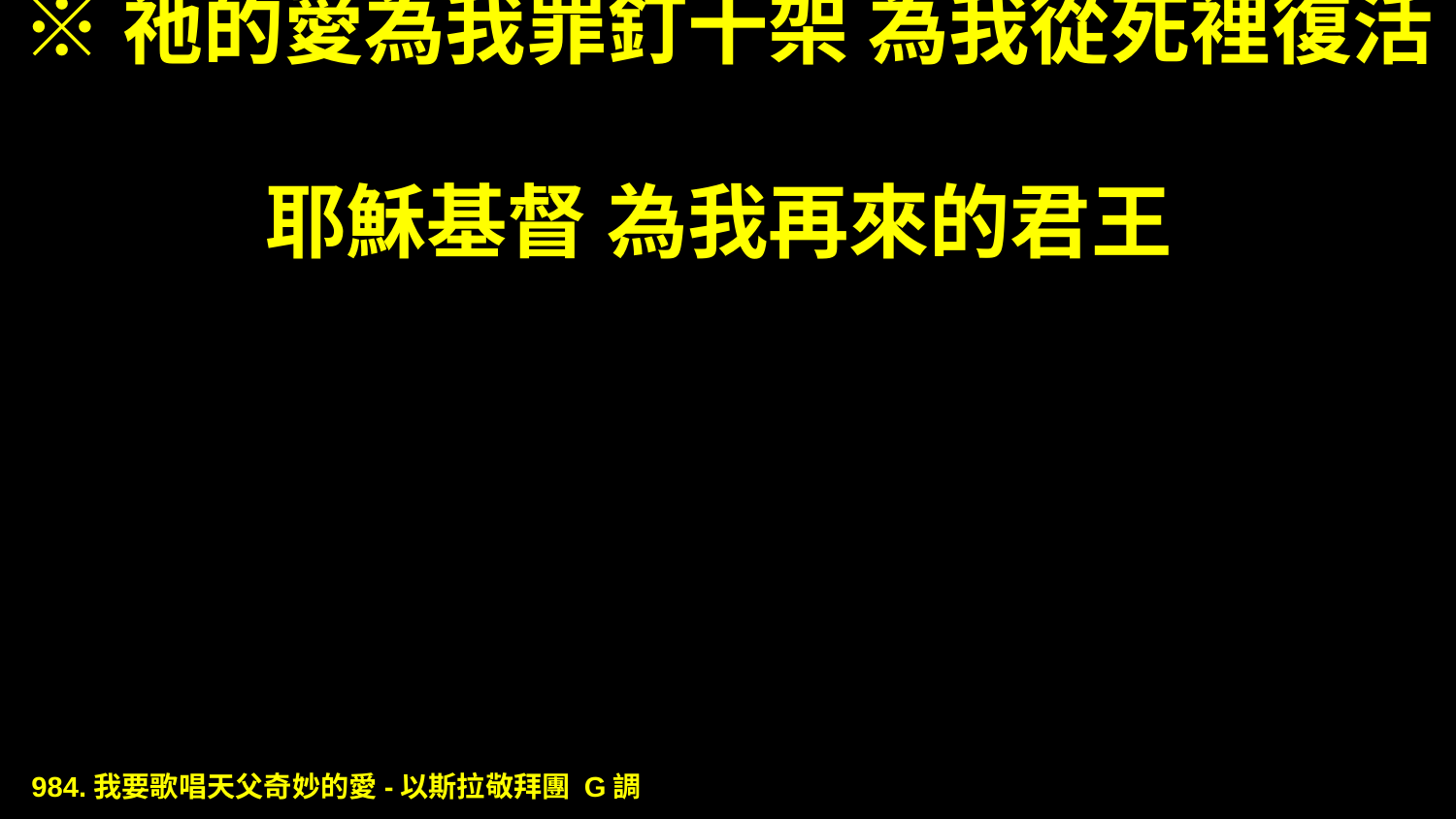

# ※祂的愛為我罪釘十架 為我從死裡復活 耶穌基督 為我再來的君王
984.我要歌唱天父奇妙的愛-以斯拉敬拜團 G調